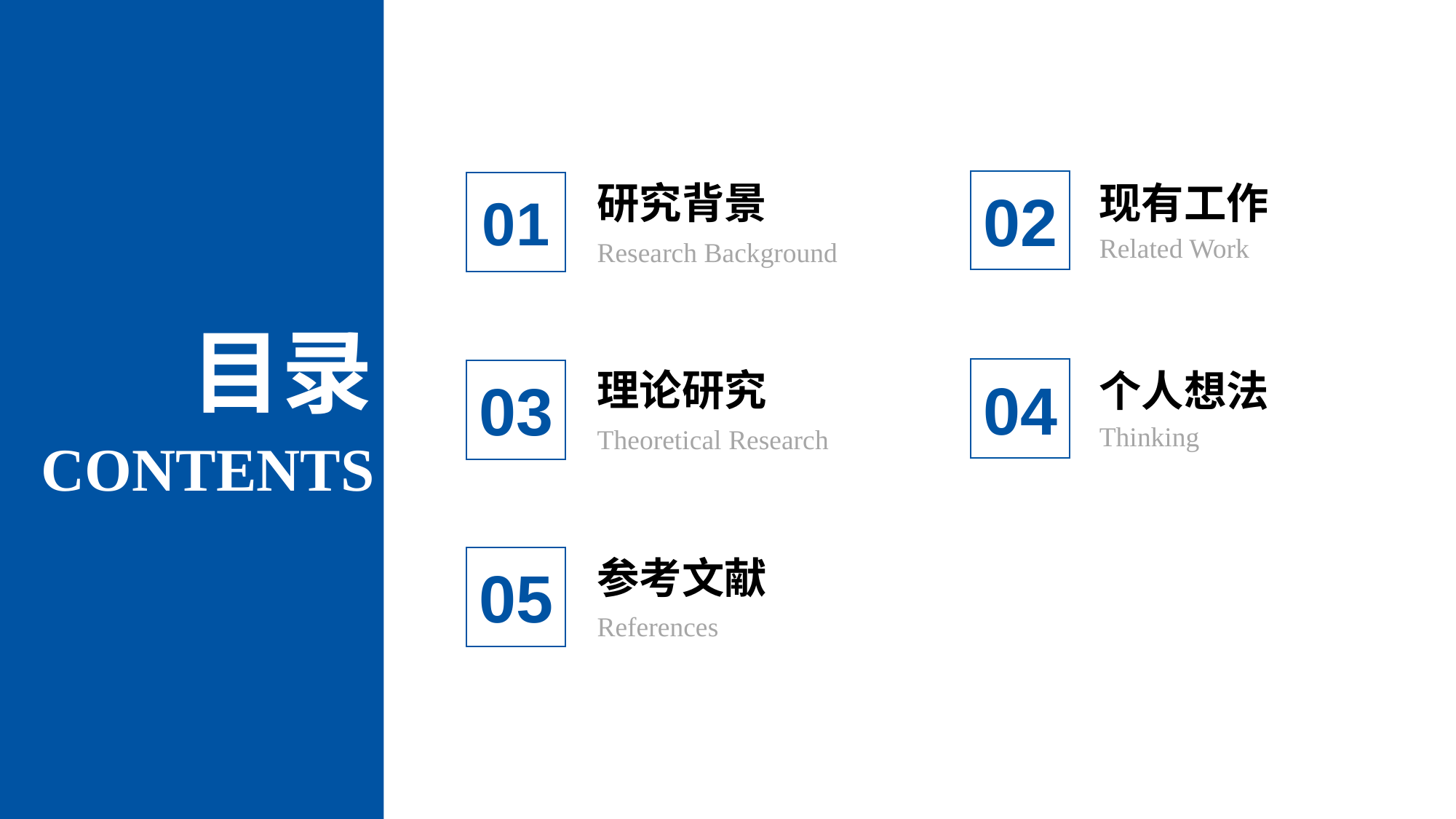

研究背景
Research Background

01
现有工作
Related Work

02
目录
理论研究
Theoretical Research

03
个人想法
Thinking

04
CONTENTS
参考文献
References

05